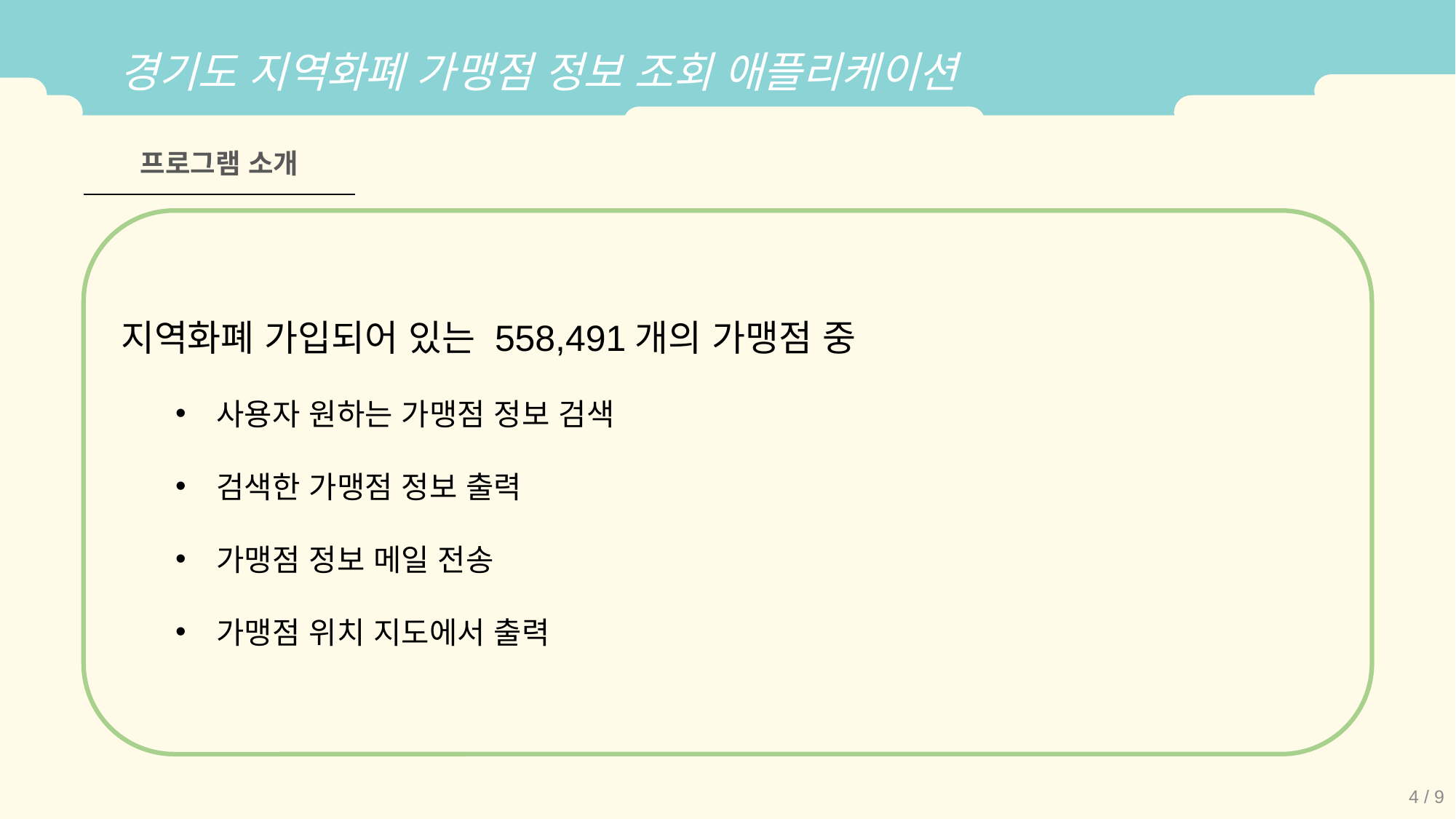

경기도 지역화폐 가맹점 정보 조회 애플리케이션
프로그램 소개
지역화폐 가입되어 있는 558,491개의 가맹점 중

사용자 원하는 가맹점 정보 검색

검색한 가맹점 정보 출력

가맹점 정보 메일 전송

가맹점 위치 지도에서 출력
4 / 9